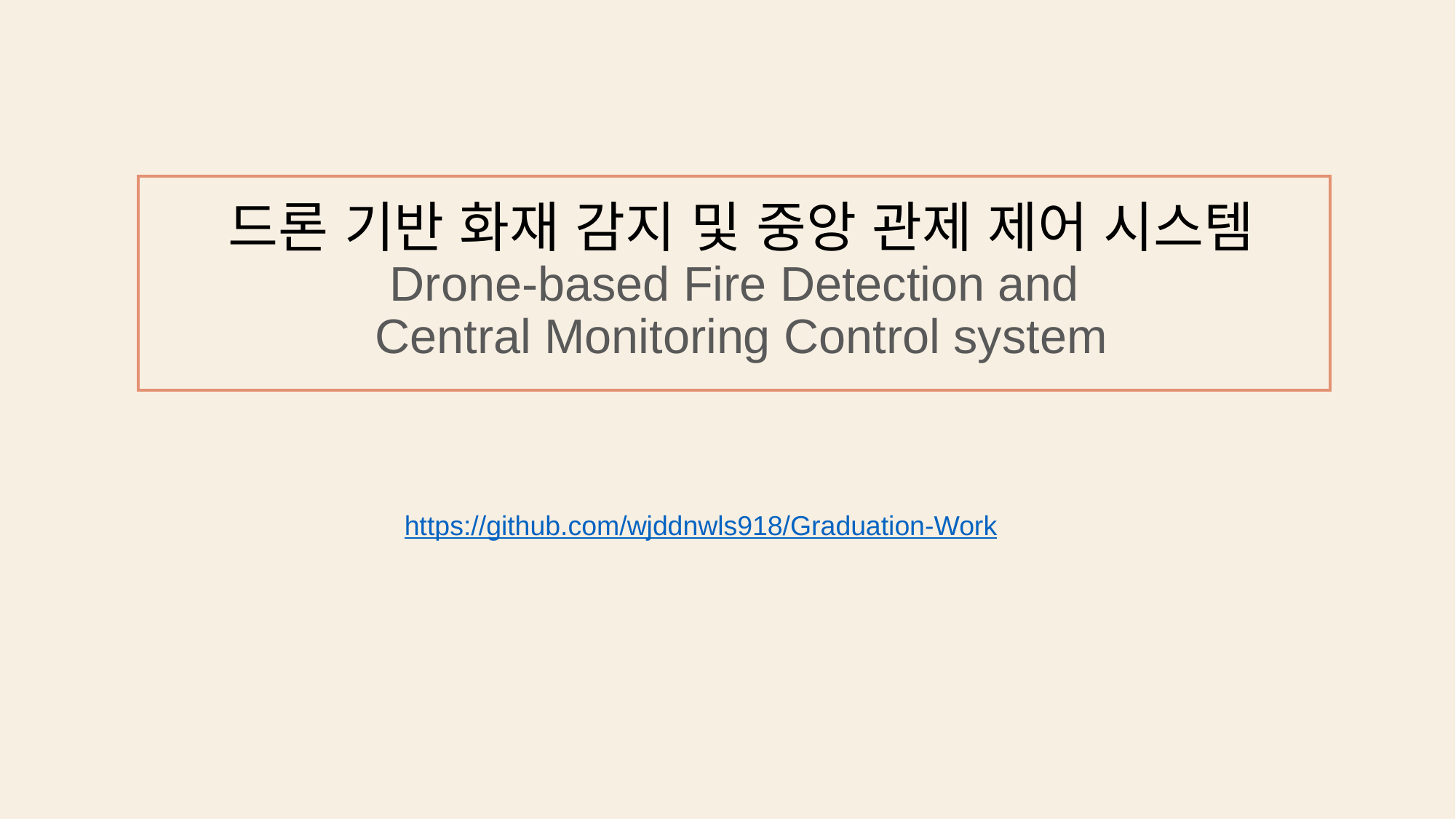

드론 기반 화재 감지 및 중앙 관제 제어 시스템
Drone-based Fire Detection and
Central Monitoring Control system
https://github.com/wjddnwls918/Graduation-Work